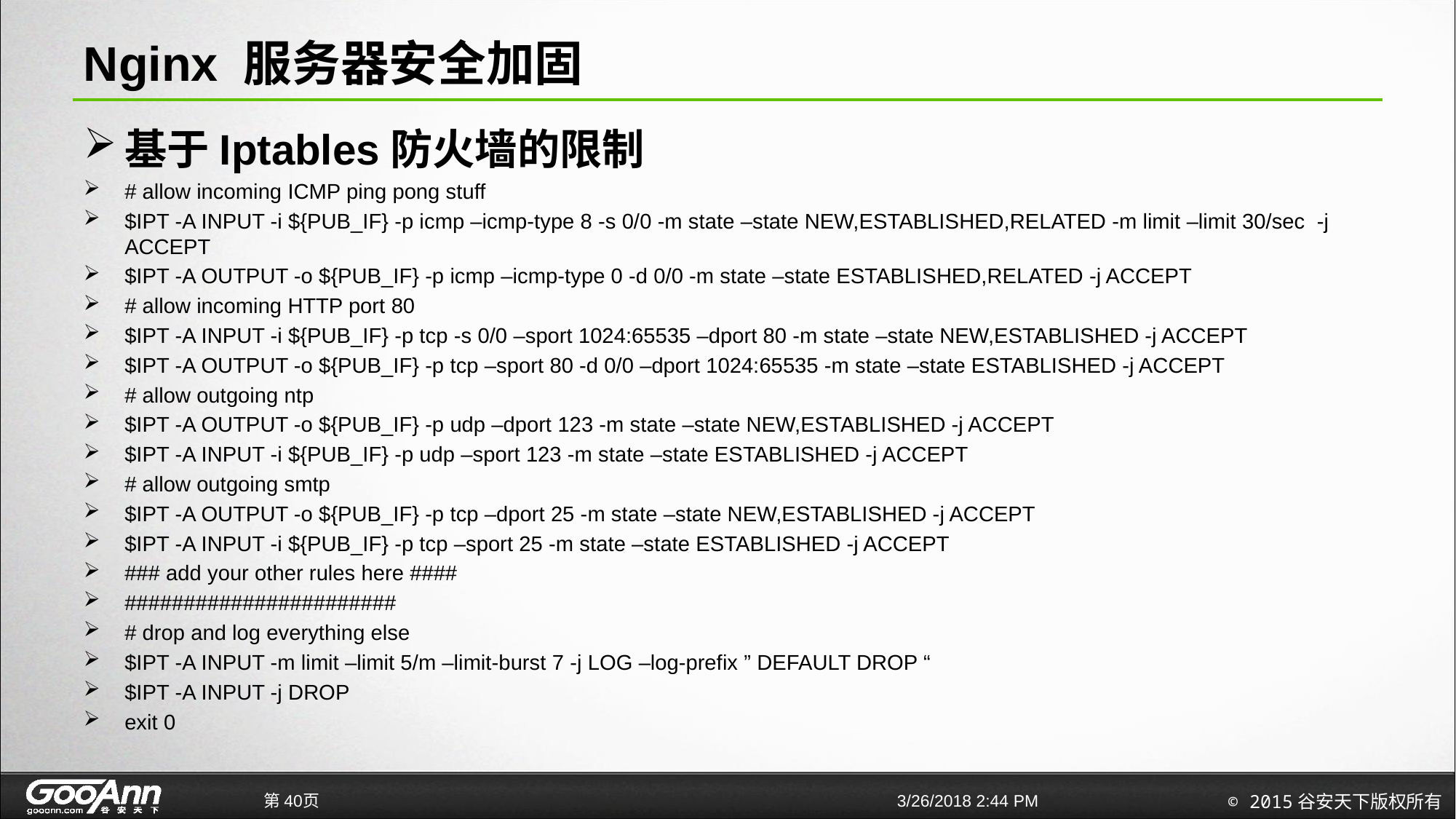

# Nginx 服务器安全加固
基于Iptables防火墙的限制
# allow incoming ICMP ping pong stuff
$IPT -A INPUT -i ${PUB_IF} -p icmp –icmp-type 8 -s 0/0 -m state –state NEW,ESTABLISHED,RELATED -m limit –limit 30/sec  -j ACCEPT
$IPT -A OUTPUT -o ${PUB_IF} -p icmp –icmp-type 0 -d 0/0 -m state –state ESTABLISHED,RELATED -j ACCEPT
# allow incoming HTTP port 80
$IPT -A INPUT -i ${PUB_IF} -p tcp -s 0/0 –sport 1024:65535 –dport 80 -m state –state NEW,ESTABLISHED -j ACCEPT
$IPT -A OUTPUT -o ${PUB_IF} -p tcp –sport 80 -d 0/0 –dport 1024:65535 -m state –state ESTABLISHED -j ACCEPT
# allow outgoing ntp
$IPT -A OUTPUT -o ${PUB_IF} -p udp –dport 123 -m state –state NEW,ESTABLISHED -j ACCEPT
$IPT -A INPUT -i ${PUB_IF} -p udp –sport 123 -m state –state ESTABLISHED -j ACCEPT
# allow outgoing smtp
$IPT -A OUTPUT -o ${PUB_IF} -p tcp –dport 25 -m state –state NEW,ESTABLISHED -j ACCEPT
$IPT -A INPUT -i ${PUB_IF} -p tcp –sport 25 -m state –state ESTABLISHED -j ACCEPT
### add your other rules here ####
#######################
# drop and log everything else
$IPT -A INPUT -m limit –limit 5/m –limit-burst 7 -j LOG –log-prefix ” DEFAULT DROP “
$IPT -A INPUT -j DROP
exit 0